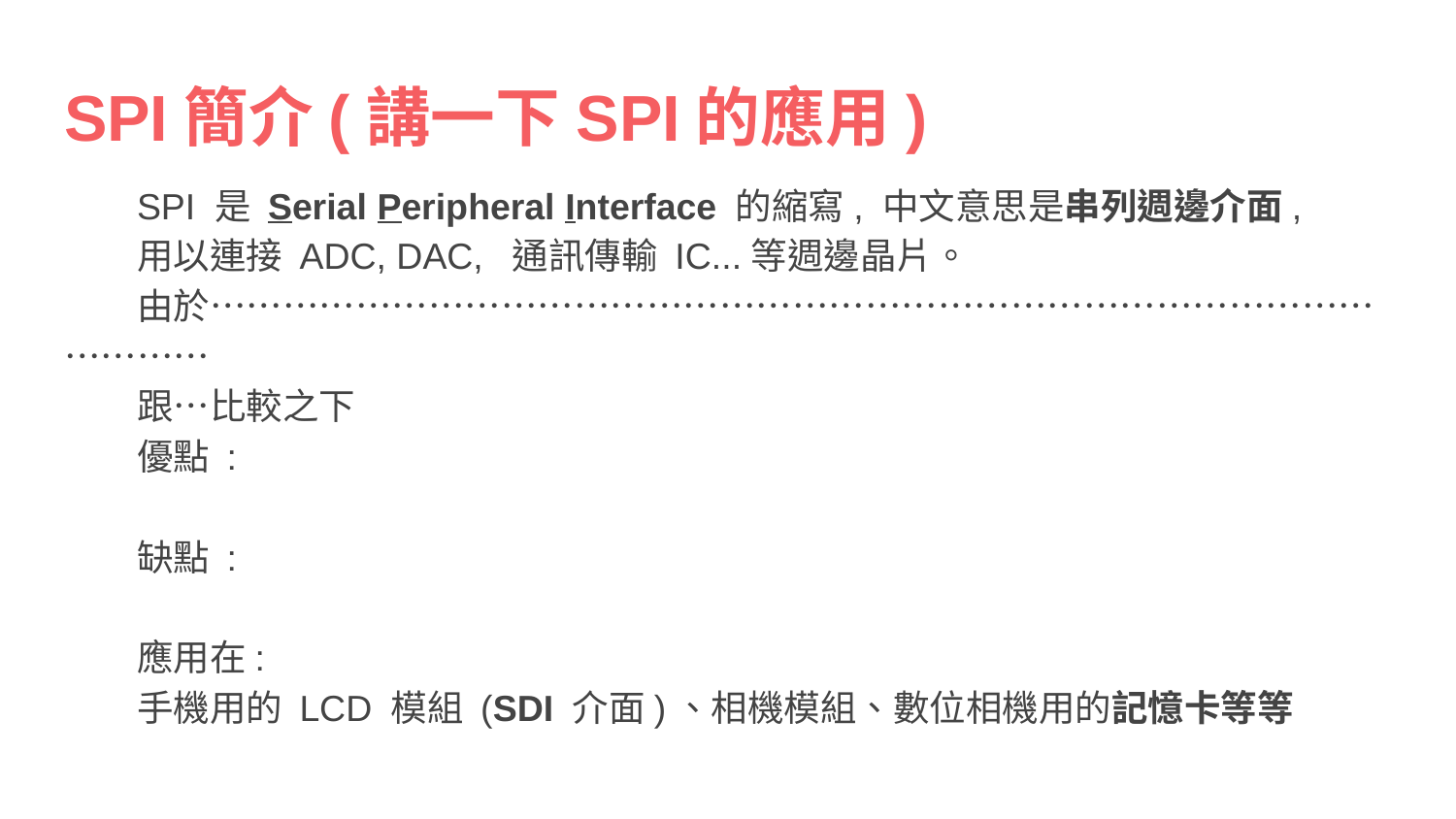

# SPI簡介(講一下SPI的應用)
SPI 是 Serial Peripheral Interface 的縮寫, 中文意思是串列週邊介面,
用以連接 ADC, DAC,  通訊傳輸 IC...等週邊晶片。
由於………………………………………………………………………………………………
跟…比較之下
優點 :

缺點 :

應用在:
手機用的 LCD 模組 (SDI 介面)、相機模組、數位相機用的記憶卡等等